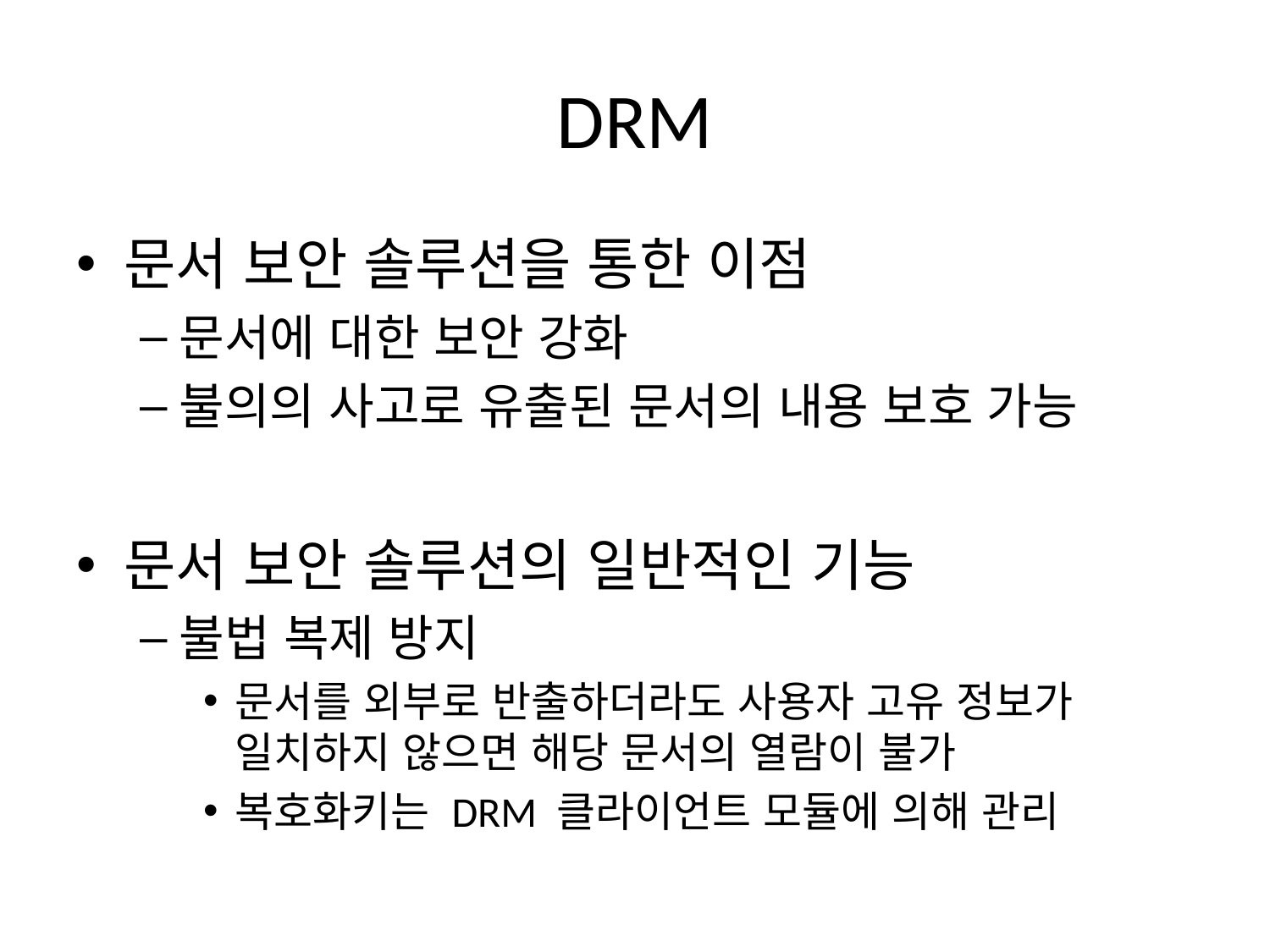

# DRM
문서 보안 솔루션을 통한 이점
문서에 대한 보안 강화
불의의 사고로 유출된 문서의 내용 보호 가능

문서 보안 솔루션의 일반적인 기능
불법 복제 방지
문서를 외부로 반출하더라도 사용자 고유 정보가 일치하지 않으면 해당 문서의 열람이 불가
복호화키는 DRM 클라이언트 모듈에 의해 관리